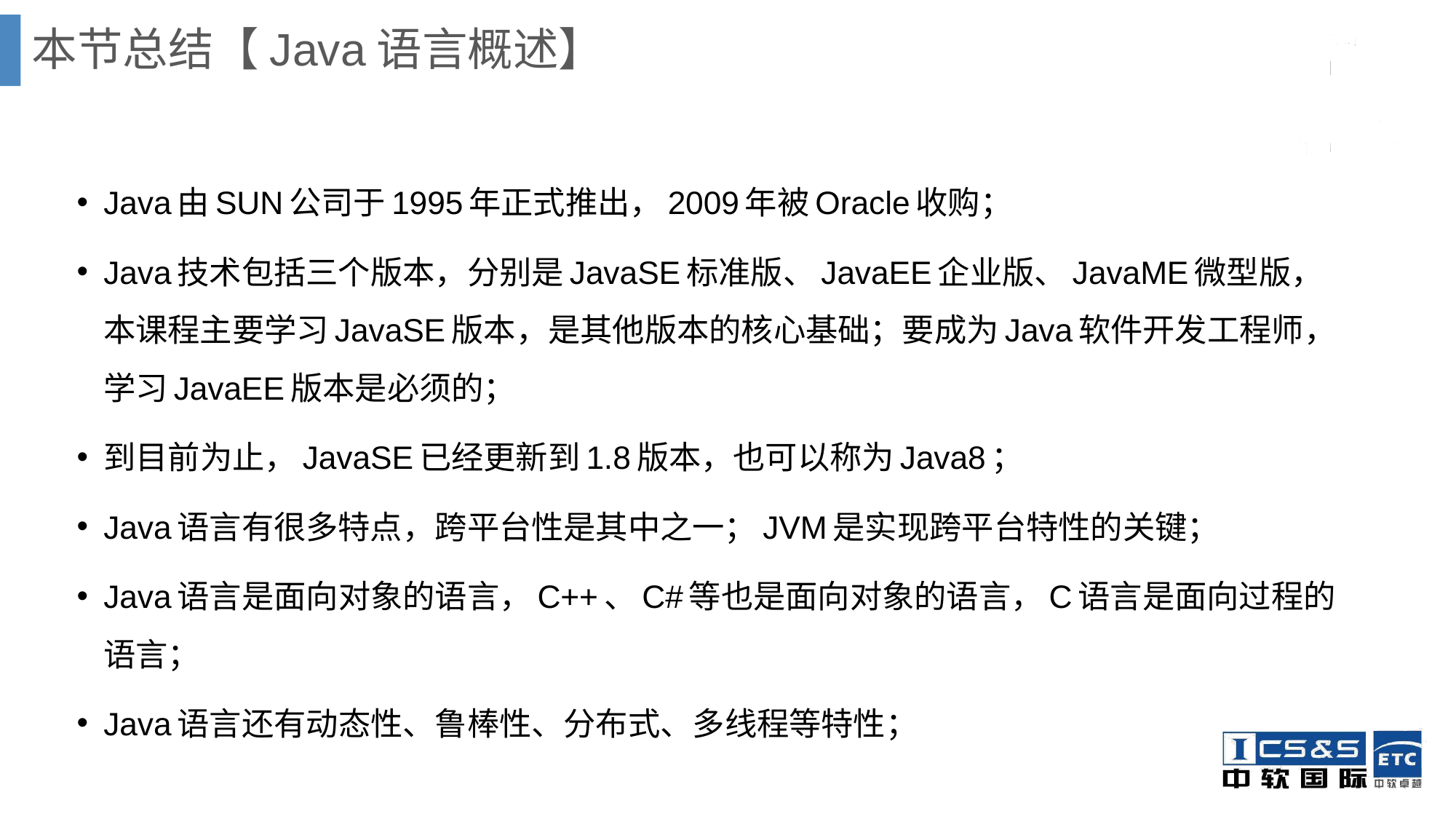

# 本节总结【Java语言概述】
Java由SUN公司于1995年正式推出，2009年被Oracle收购；
Java技术包括三个版本，分别是JavaSE标准版、JavaEE企业版、JavaME微型版，本课程主要学习JavaSE版本，是其他版本的核心基础；要成为Java软件开发工程师，学习JavaEE版本是必须的；
到目前为止，JavaSE已经更新到1.8版本，也可以称为Java8；
Java语言有很多特点，跨平台性是其中之一；JVM是实现跨平台特性的关键；
Java语言是面向对象的语言，C++、C#等也是面向对象的语言，C语言是面向过程的语言；
Java语言还有动态性、鲁棒性、分布式、多线程等特性；